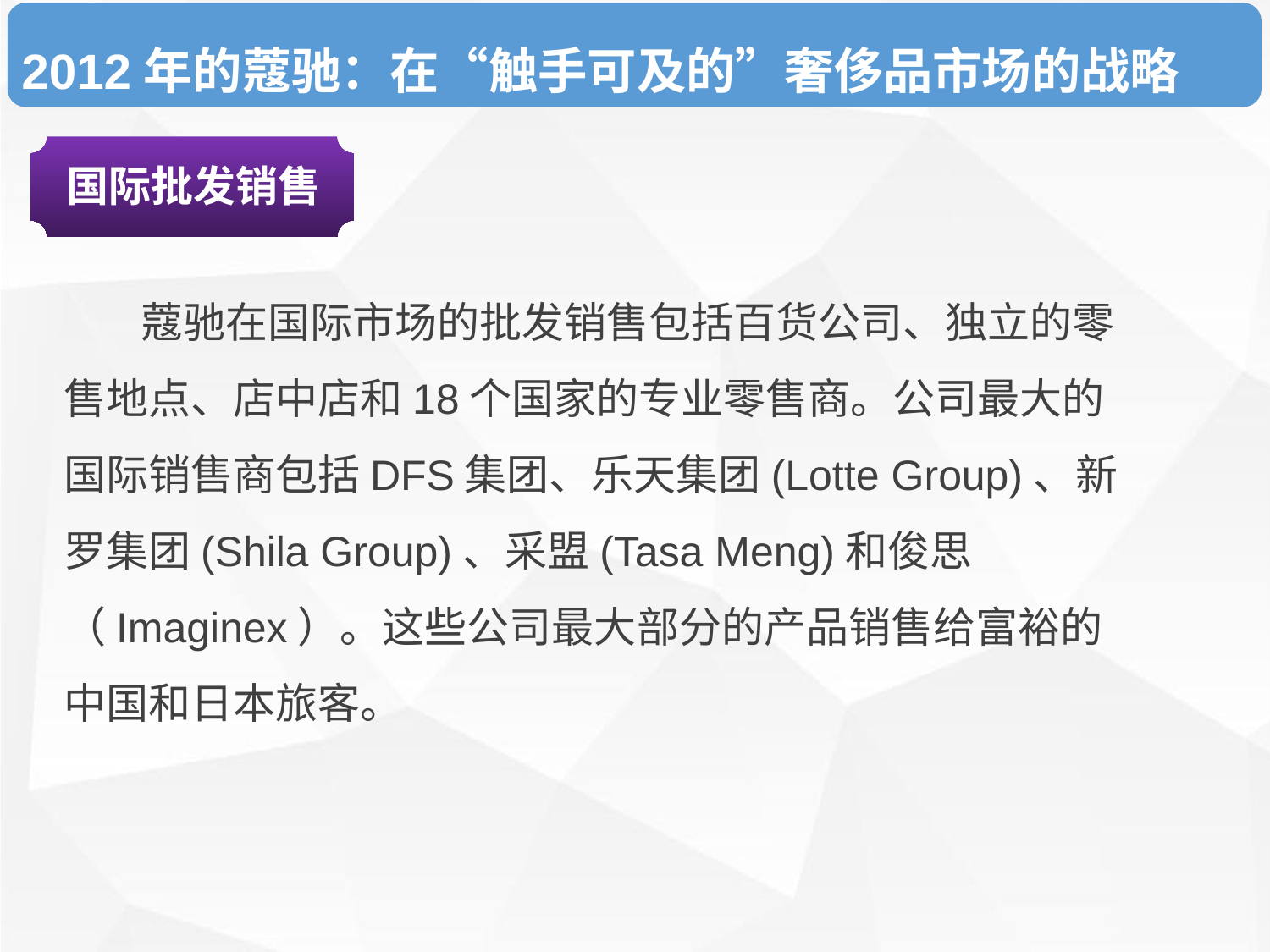

2012年的蔻驰：在“触手可及的”奢侈品市场的战略

国际批发销售
       蔻驰在国际市场的批发销售包括百货公司、独立的零售地点、店中店和18个国家的专业零售商。公司最大的国际销售商包括DFS集团、乐天集团(Lotte Group)、新罗集团(Shila Group)、采盟(Tasa Meng)和俊思（Imaginex）。这些公司最大部分的产品销售给富裕的中国和日本旅客。